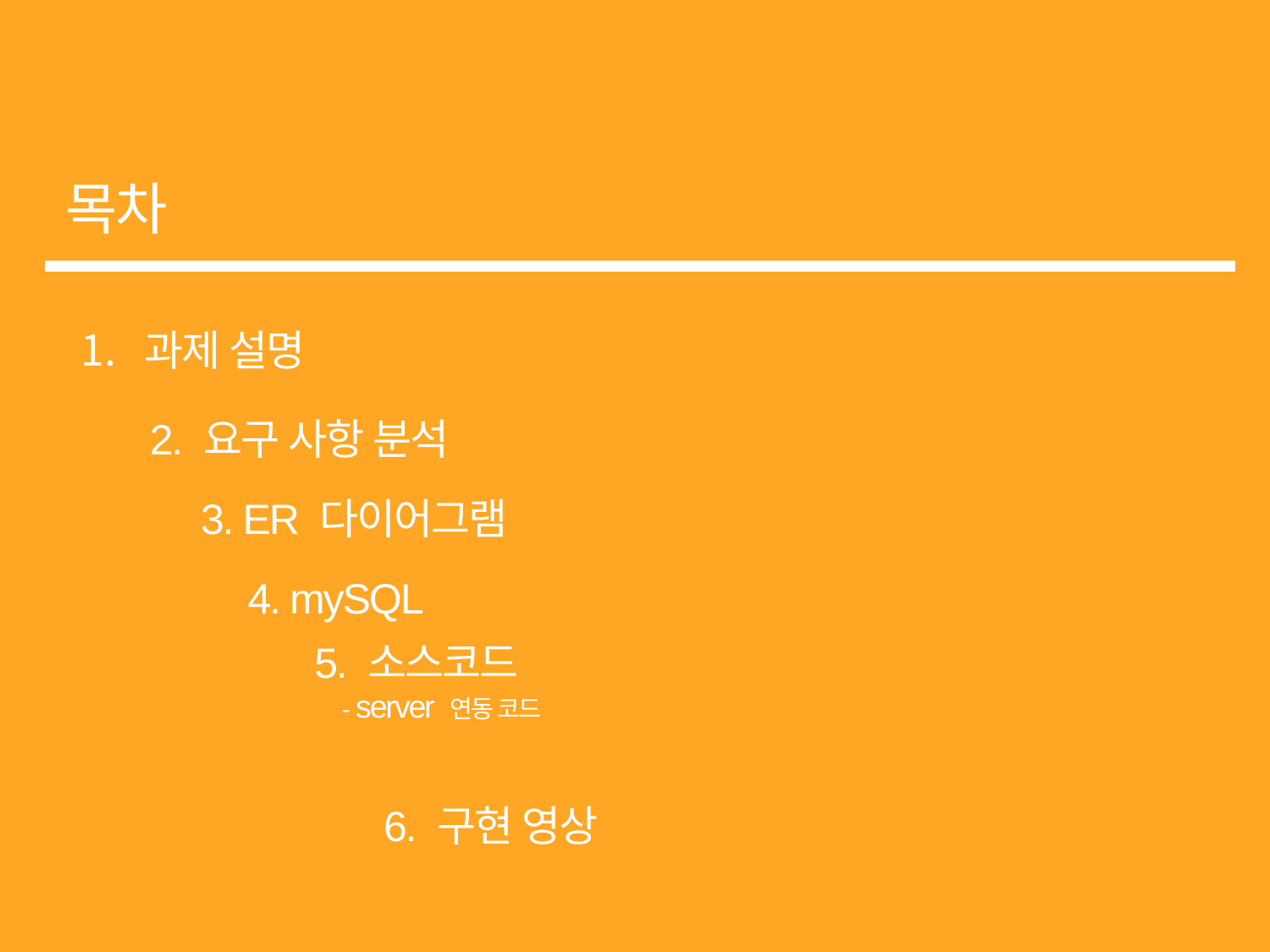

목차
과제 설명
2. 요구 사항 분석
3. ER 다이어그램
4. mySQL
5. 소스코드
     - server 연동 코드
6. 구현 영상